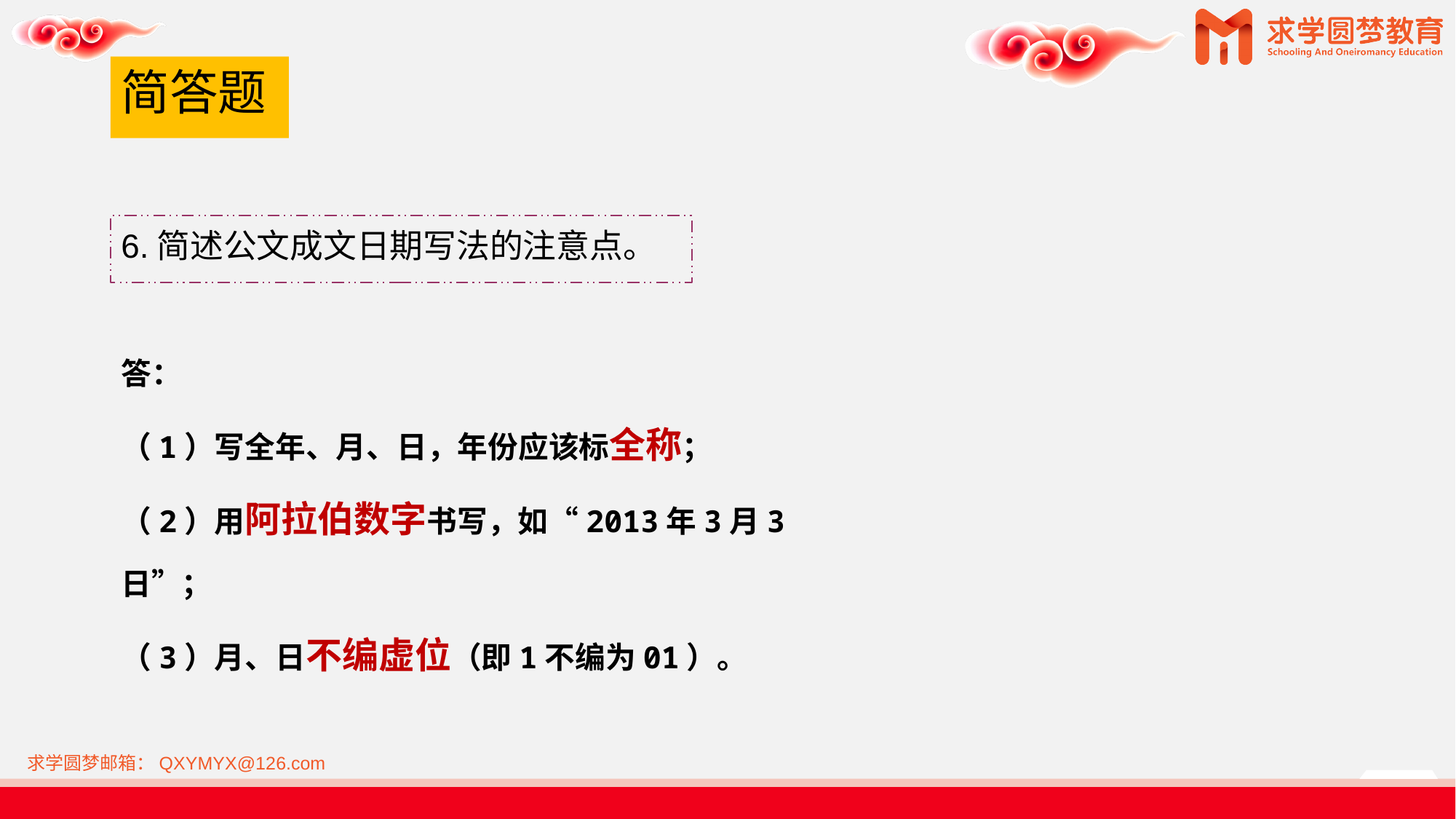

# 简答题
6.简述公文成文日期写法的注意点。
答：
（1）写全年、月、日，年份应该标全称；
（2）用阿拉伯数字书写，如“2013年3月3日”；
（3）月、日不编虚位（即1不编为01）。